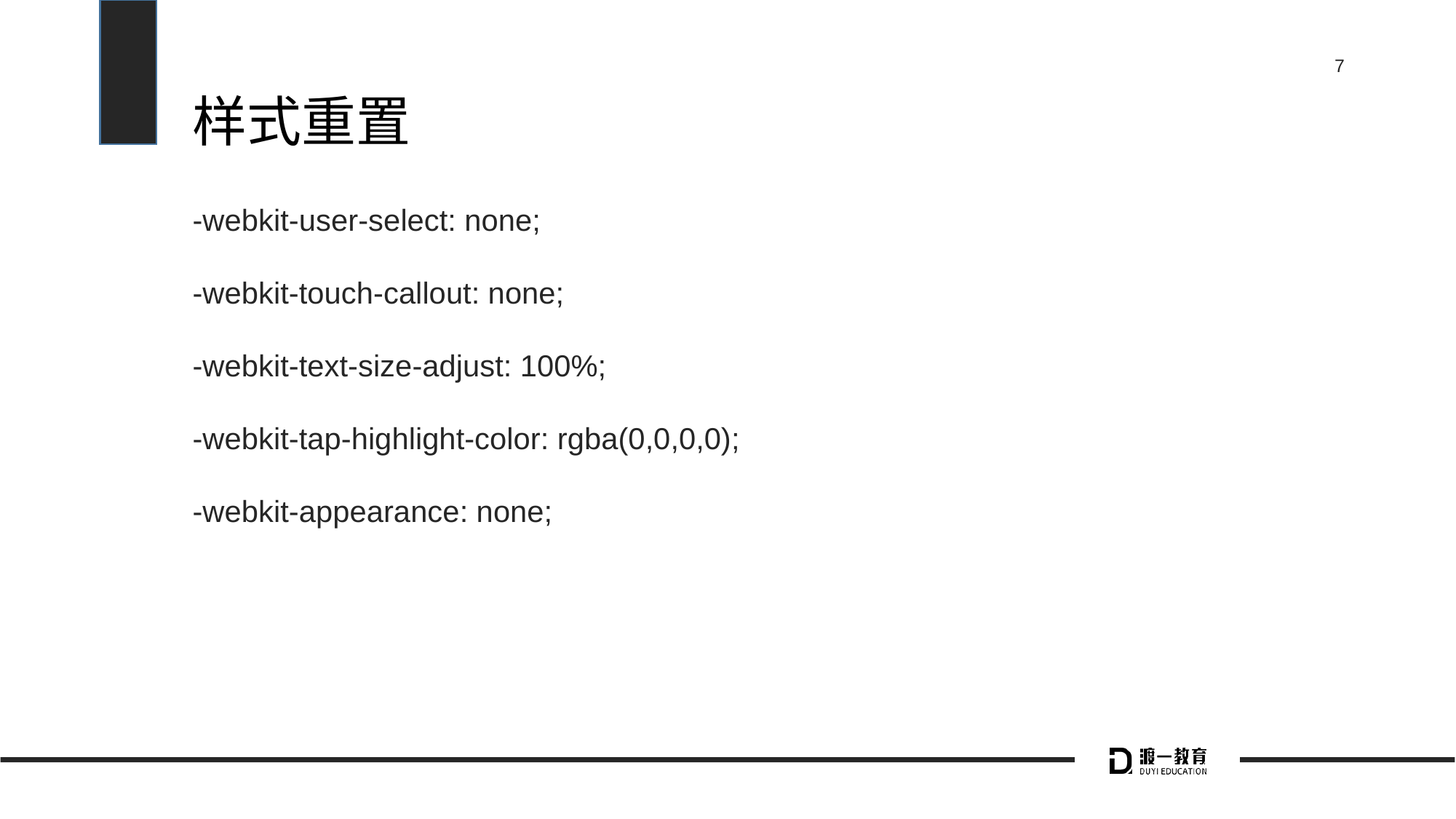

# 样式重置
-webkit-user-select: none;
-webkit-touch-callout: none;
-webkit-text-size-adjust: 100%;
-webkit-tap-highlight-color: rgba(0,0,0,0);
-webkit-appearance: none;